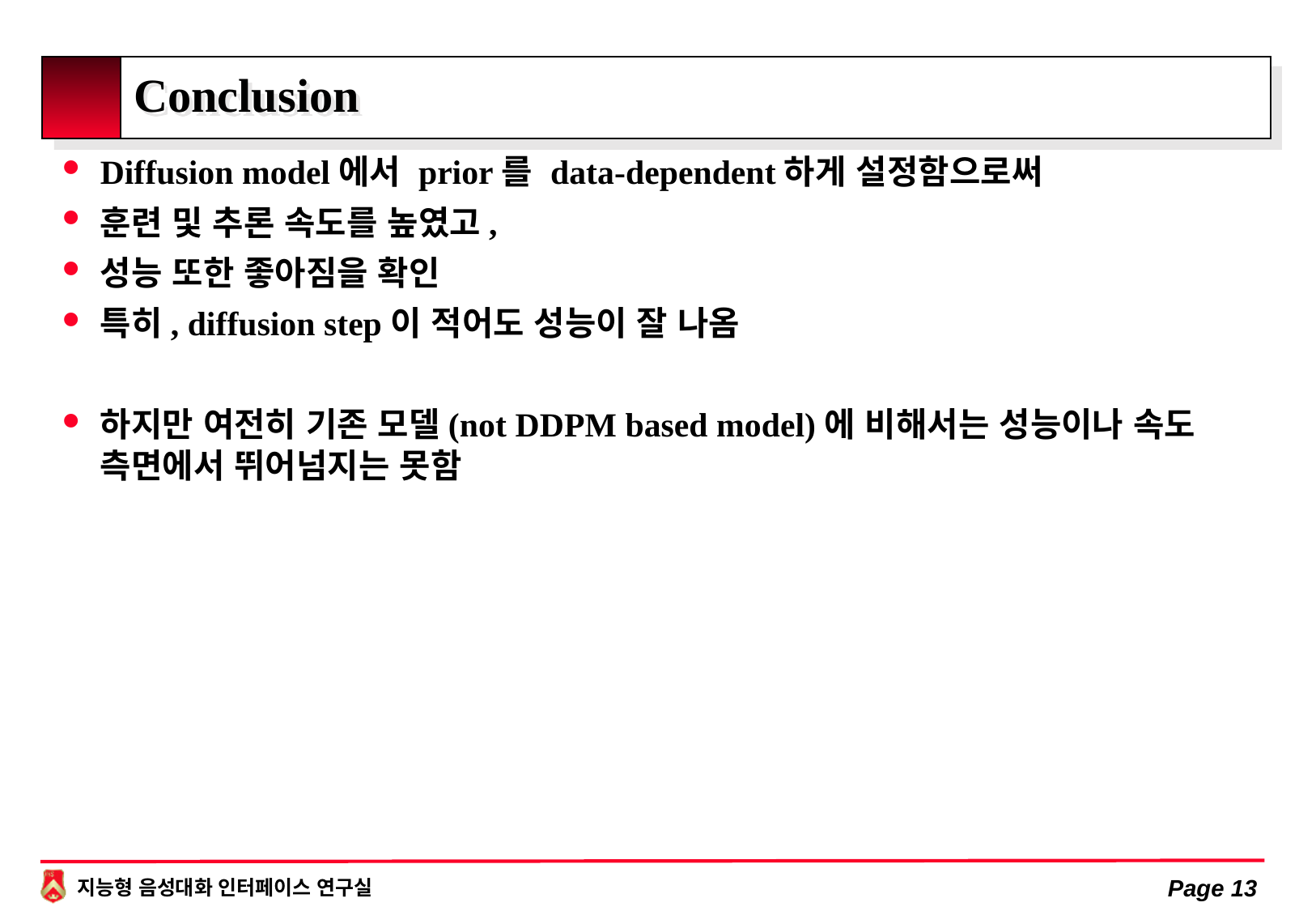

# Conclusion
Diffusion model에서 prior를 data-dependent하게 설정함으로써
훈련 및 추론 속도를 높였고,
성능 또한 좋아짐을 확인
특히, diffusion step이 적어도 성능이 잘 나옴

하지만 여전히 기존 모델(not DDPM based model)에 비해서는 성능이나 속도 측면에서 뛰어넘지는 못함

Page 13